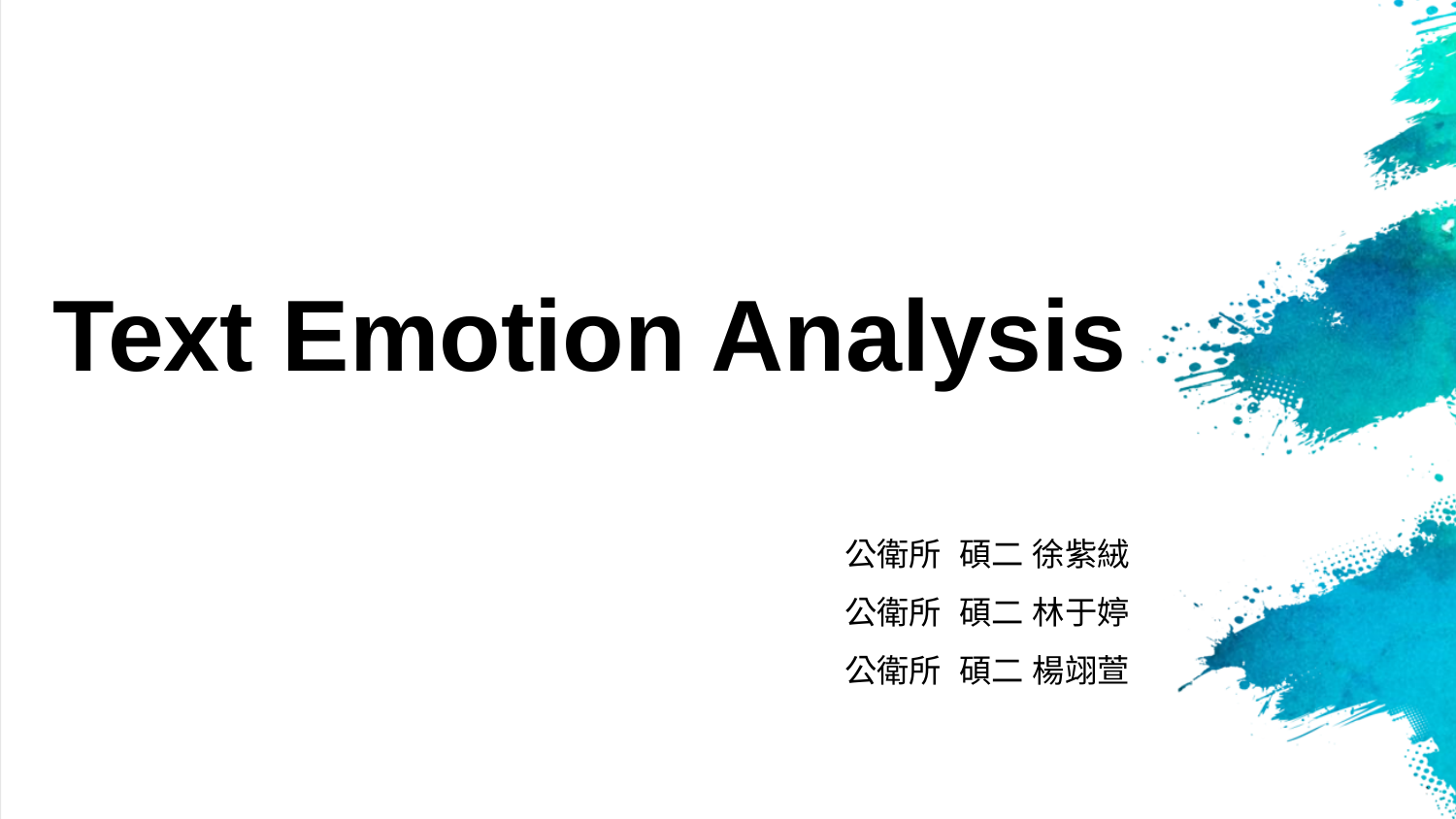

Text Emotion Analysis
公衛所  碩二 徐紫絨
公衛所  碩二 林于婷
公衛所  碩二 楊翊萱